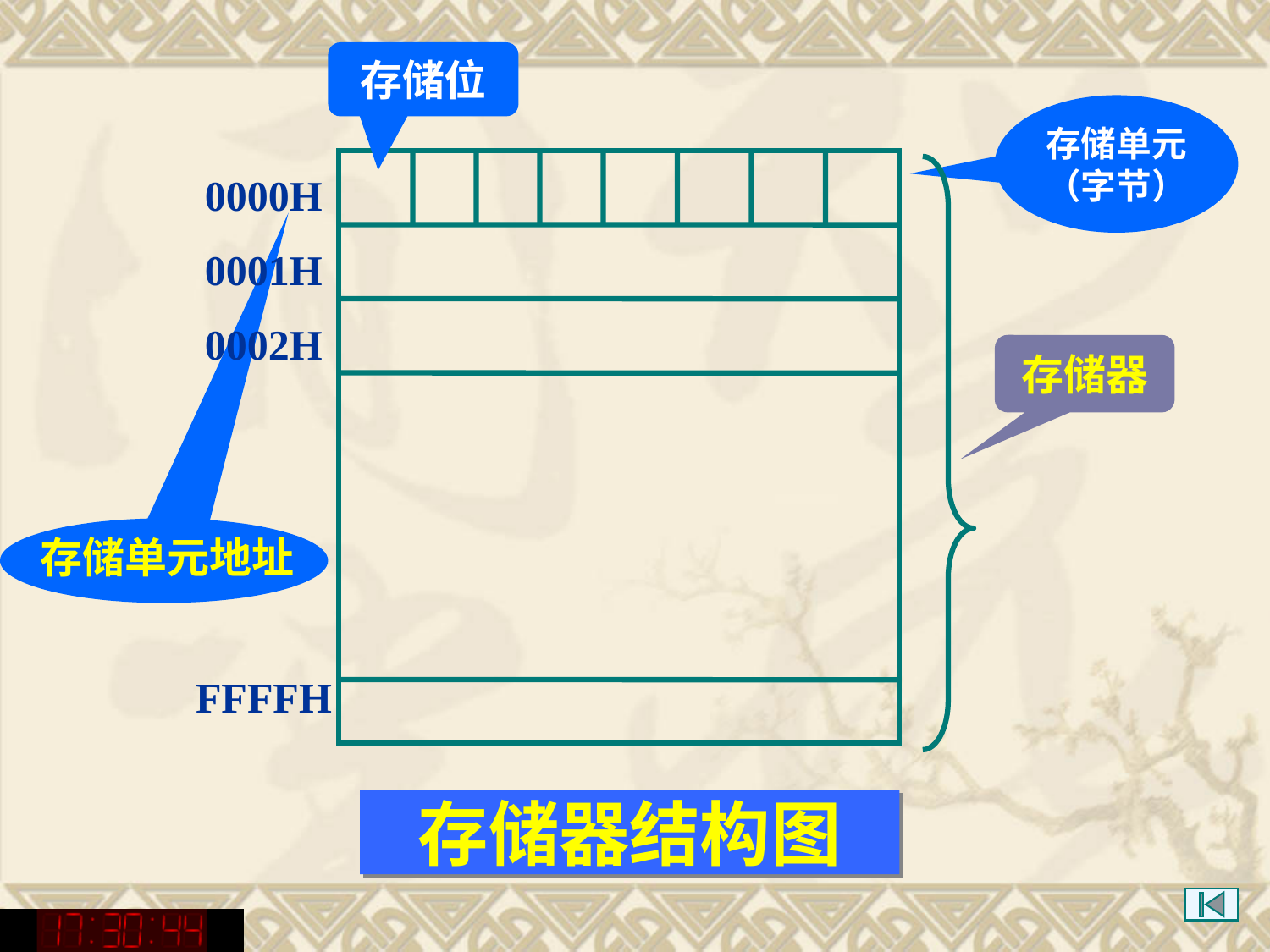

存储位
存储单元
（字节）
0000H
0001H
0002H

FFFFH

存储器

存储单元地址
存储器结构图